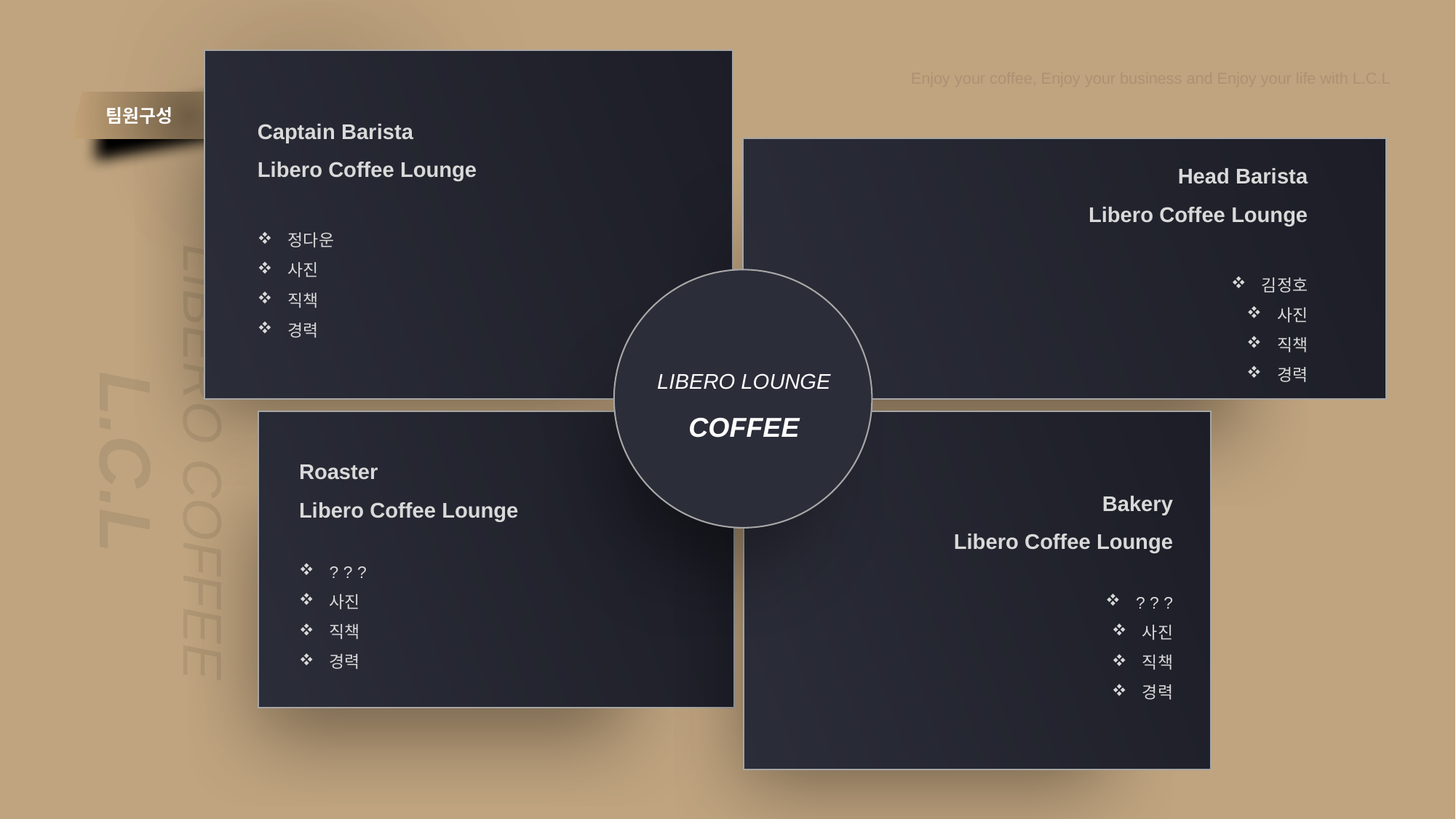

Enjoy your coffee, Enjoy your business and Enjoy your life with L.C.L

팀원구성
Captain Barista
Libero Coffee Lounge

정다운
사진
직책
경력

Head Barista
Libero Coffee Lounge

김정호
사진
직책
경력

LIBERO LOUNGE
COFFEE
LIBERO COFFEE
L.C.L

Roaster
Libero Coffee Lounge

? ? ?
사진
직책
경력

Bakery
Libero Coffee Lounge

? ? ?
사진
직책
경력